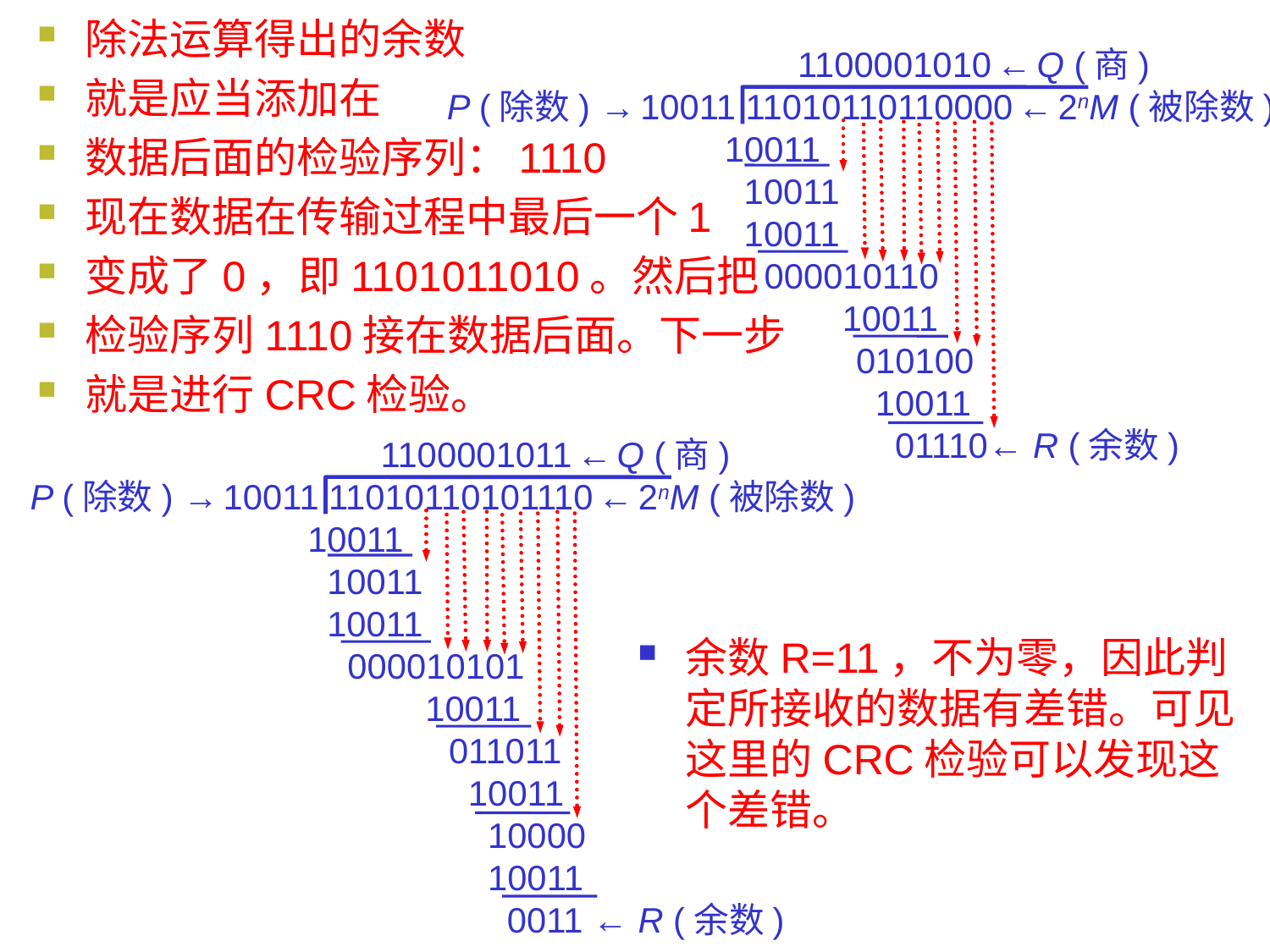

除法运算得出的余数
就是应当添加在
数据后面的检验序列：1110
现在数据在传输过程中最后一个1
变成了0，即1101011010。然后把
检验序列1110接在数据后面。下一步
就是进行CRC检验。
                                       1100001010 ← Q (商)
   P (除数) → 10011 11010110110000 ← 2nM (被除数)
                                              10011
                                                    10011
                                                    10011
                                                              000010110
                                                                      10011
                                             010100
                                               10011
                                                 01110← R (余数)

                                       1100001011 ← Q (商)
   P (除数) → 10011 11010110101110 ← 2nM (被除数)
                                              10011
                                                    10011
                                                    10011
                                                              000010101
                                                                      10011
                                              011011
                                                10011
                                                  10000
                                                  10011
                                                    0011 ← R (余数)

余数R=11，不为零，因此判定所接收的数据有差错。可见这里的CRC检验可以发现这个差错。